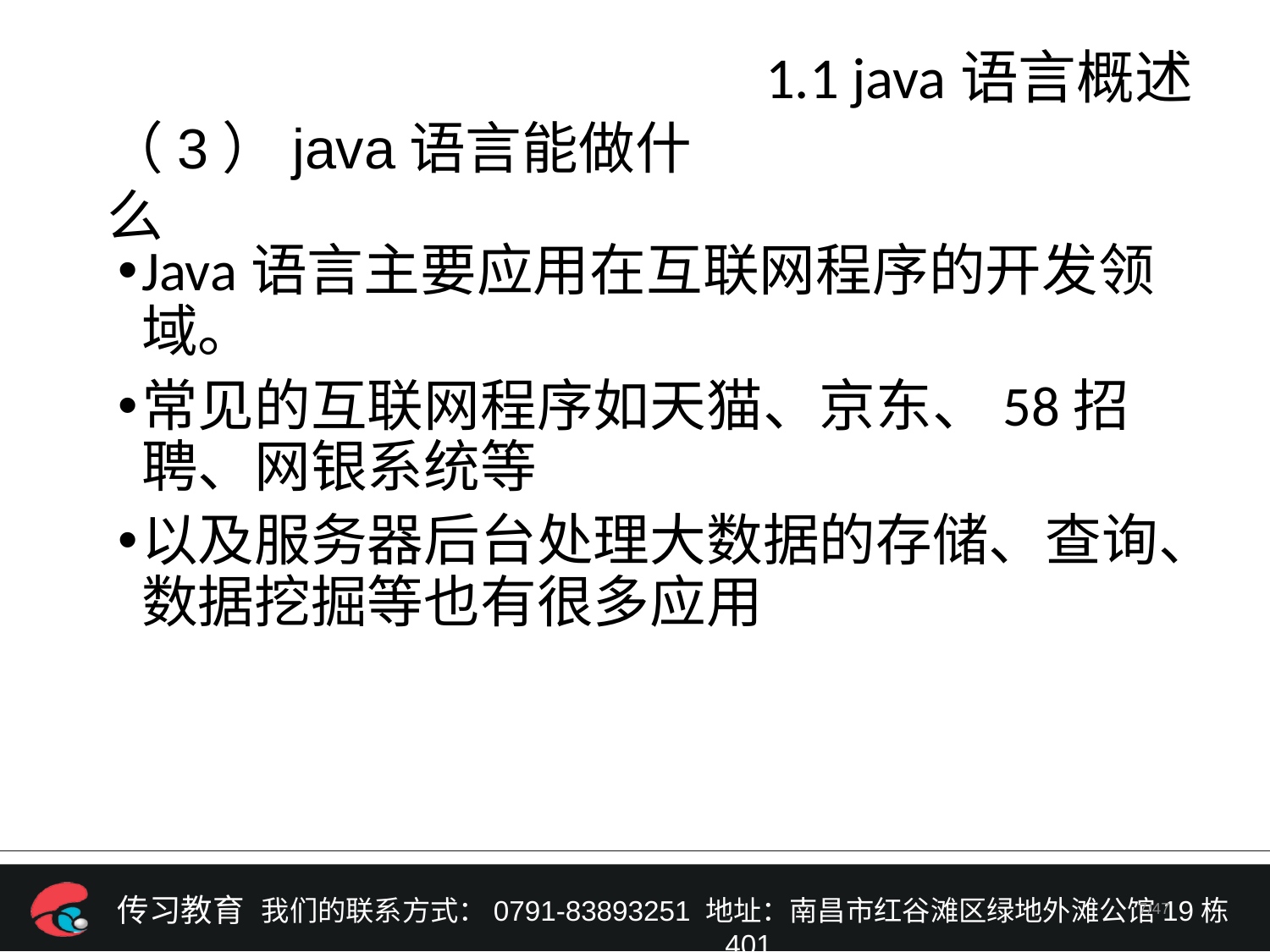

# 1.1 java语言概述
（3）java语言能做什么
Java语言主要应用在互联网程序的开发领域。
常见的互联网程序如天猫、京东、58招聘、网银系统等
以及服务器后台处理大数据的存储、查询、数据挖掘等也有很多应用
7/47